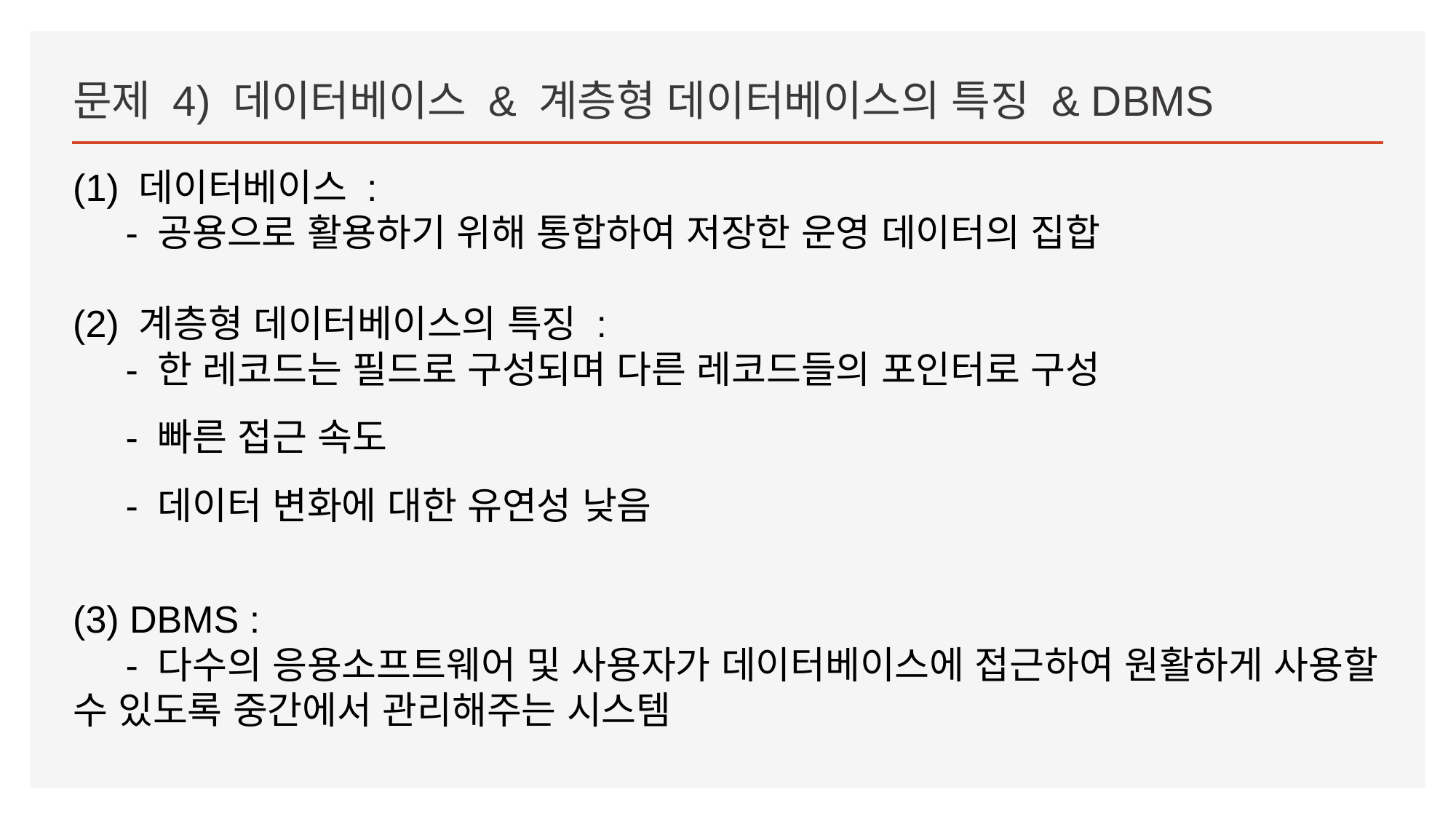

# 문제 4) 데이터베이스 & 계층형 데이터베이스의 특징 & DBMS
(1) 데이터베이스 :
     - 공용으로 활용하기 위해 통합하여 저장한 운영 데이터의 집합

(2) 계층형 데이터베이스의 특징 :
     - 한 레코드는 필드로 구성되며 다른 레코드들의 포인터로 구성
     - 빠른 접근 속도
     - 데이터 변화에 대한 유연성 낮음

(3) DBMS :
     - 다수의 응용소프트웨어 및 사용자가 데이터베이스에 접근하여 원활하게 사용할 수 있도록 중간에서 관리해주는 시스템